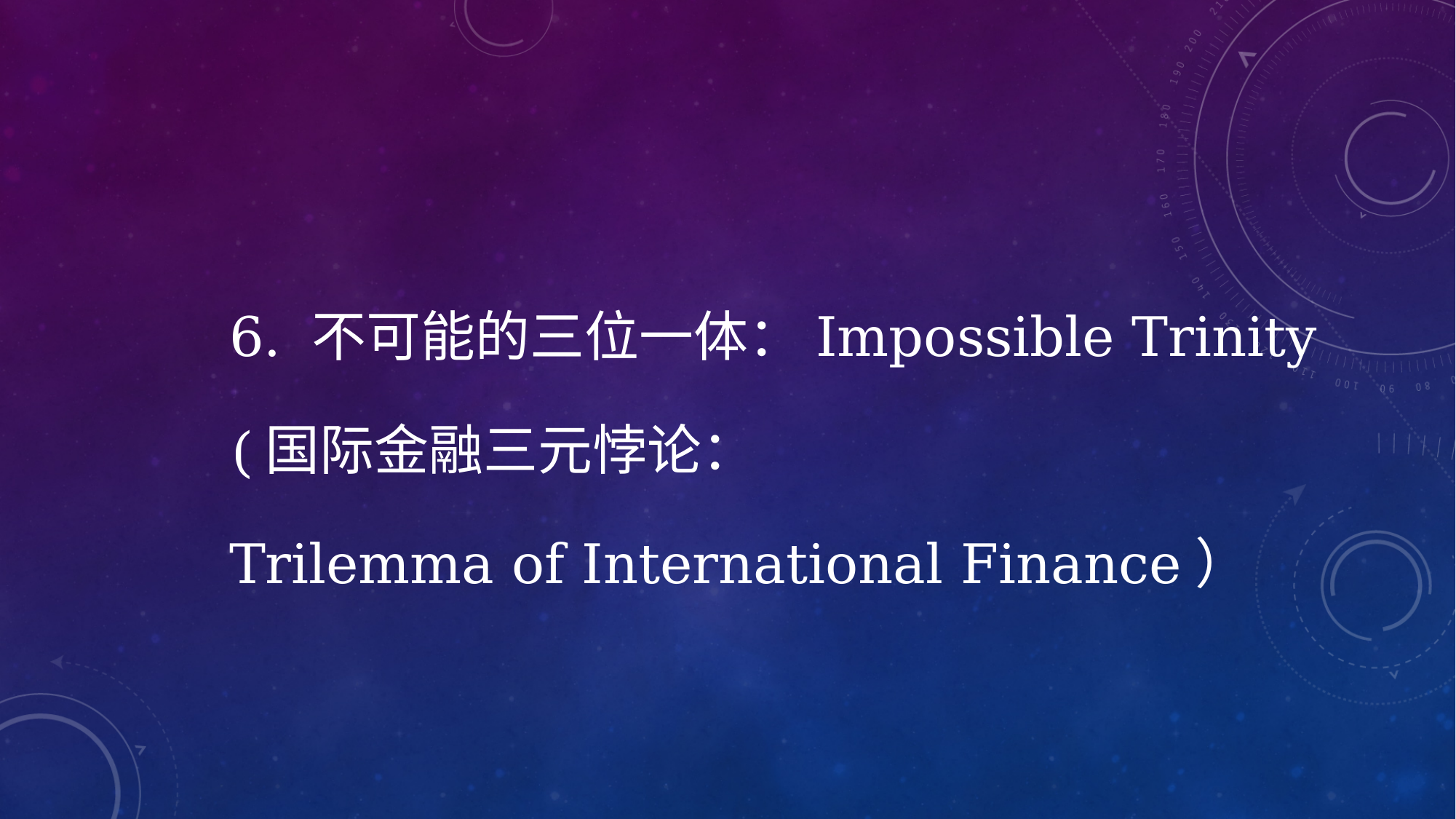

6. 不可能的三位一体：Impossible Trinity
(国际金融三元悖论：
Trilemma of International Finance）